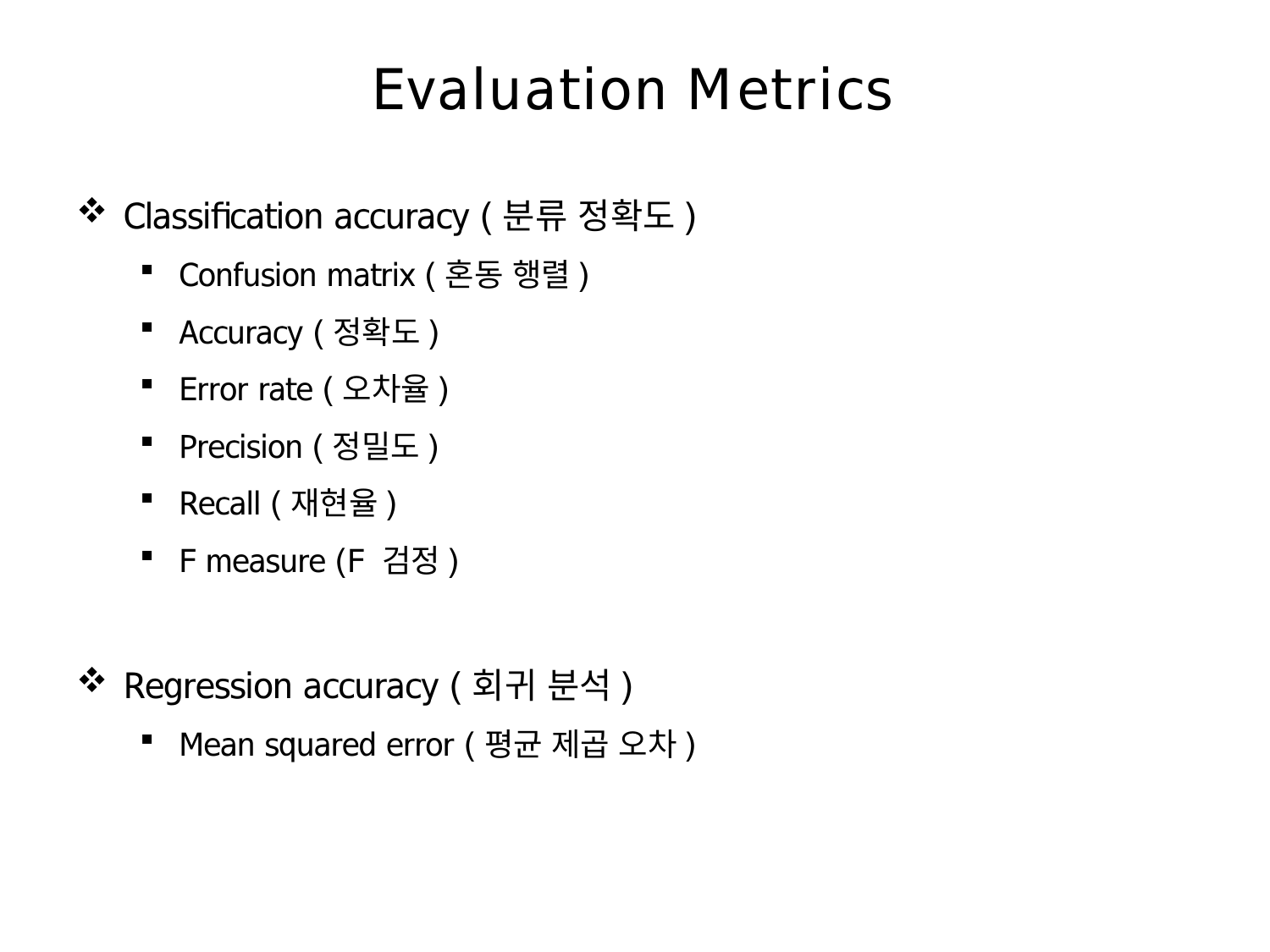

# Evaluation Metrics
Classification accuracy (분류 정확도)
Confusion matrix (혼동 행렬)
Accuracy (정확도)
Error rate (오차율)
Precision (정밀도)
Recall (재현율)
F measure (F 검정)

Regression accuracy (회귀 분석)
Mean squared error (평균 제곱 오차)